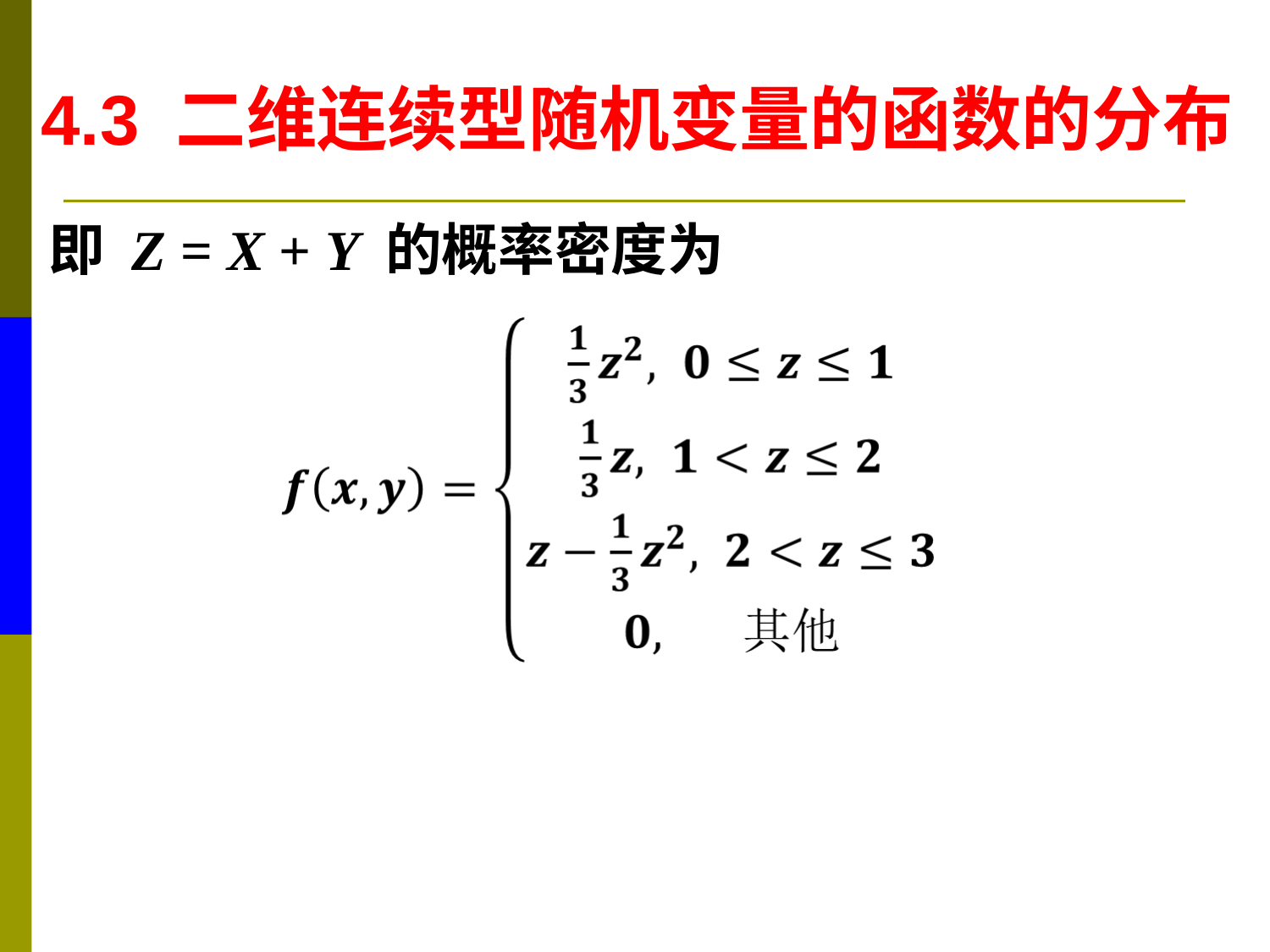

4.3 二维连续型随机变量的函数的分布
即 Z = X + Y 的概率密度为